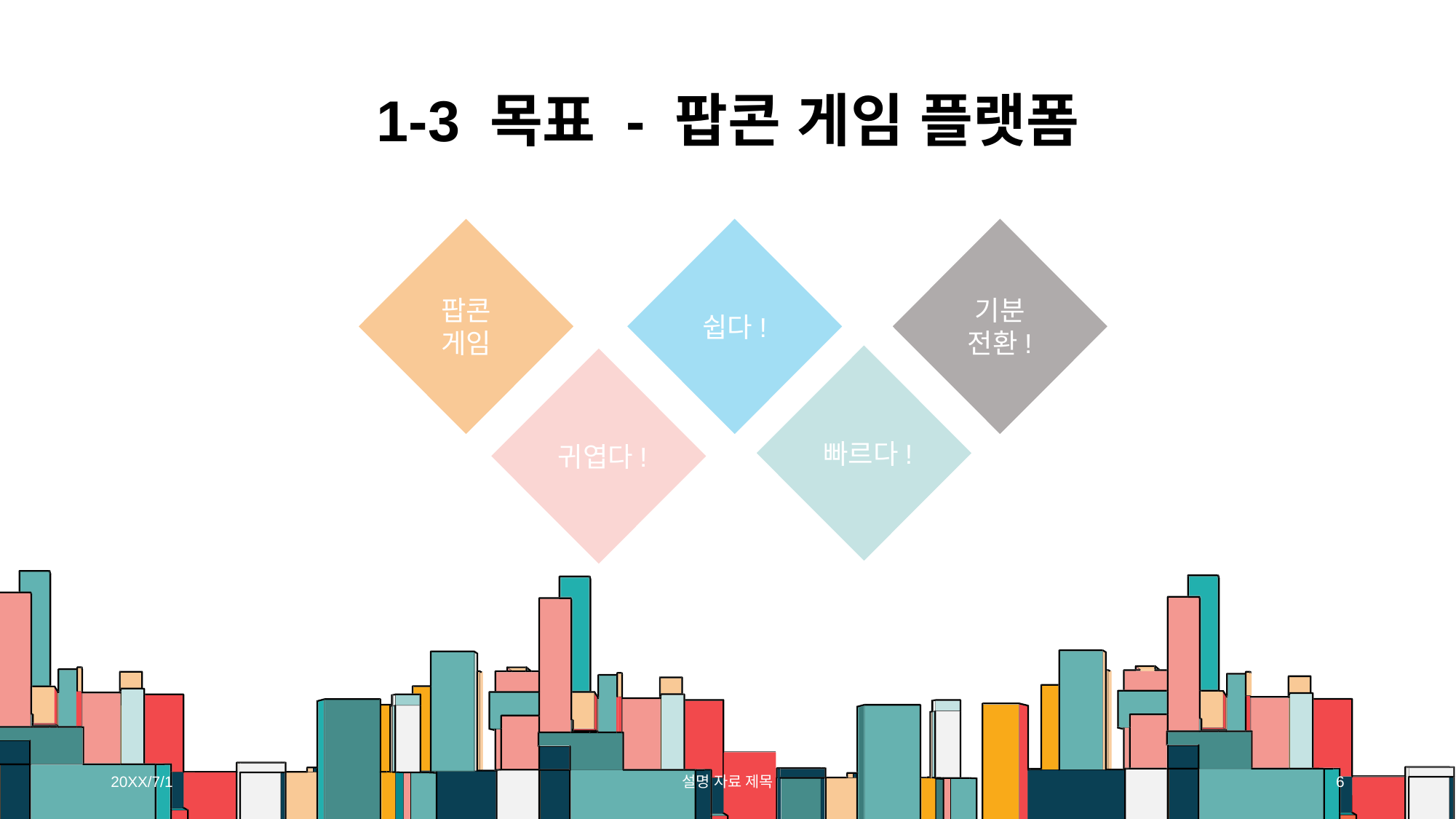

# 1-3 목표 - 팝콘 게임 플랫폼
팝콘 게임
쉽다!
기분 전환!
빠르다!
귀엽다!
20XX/7/1
설명 자료 제목
6